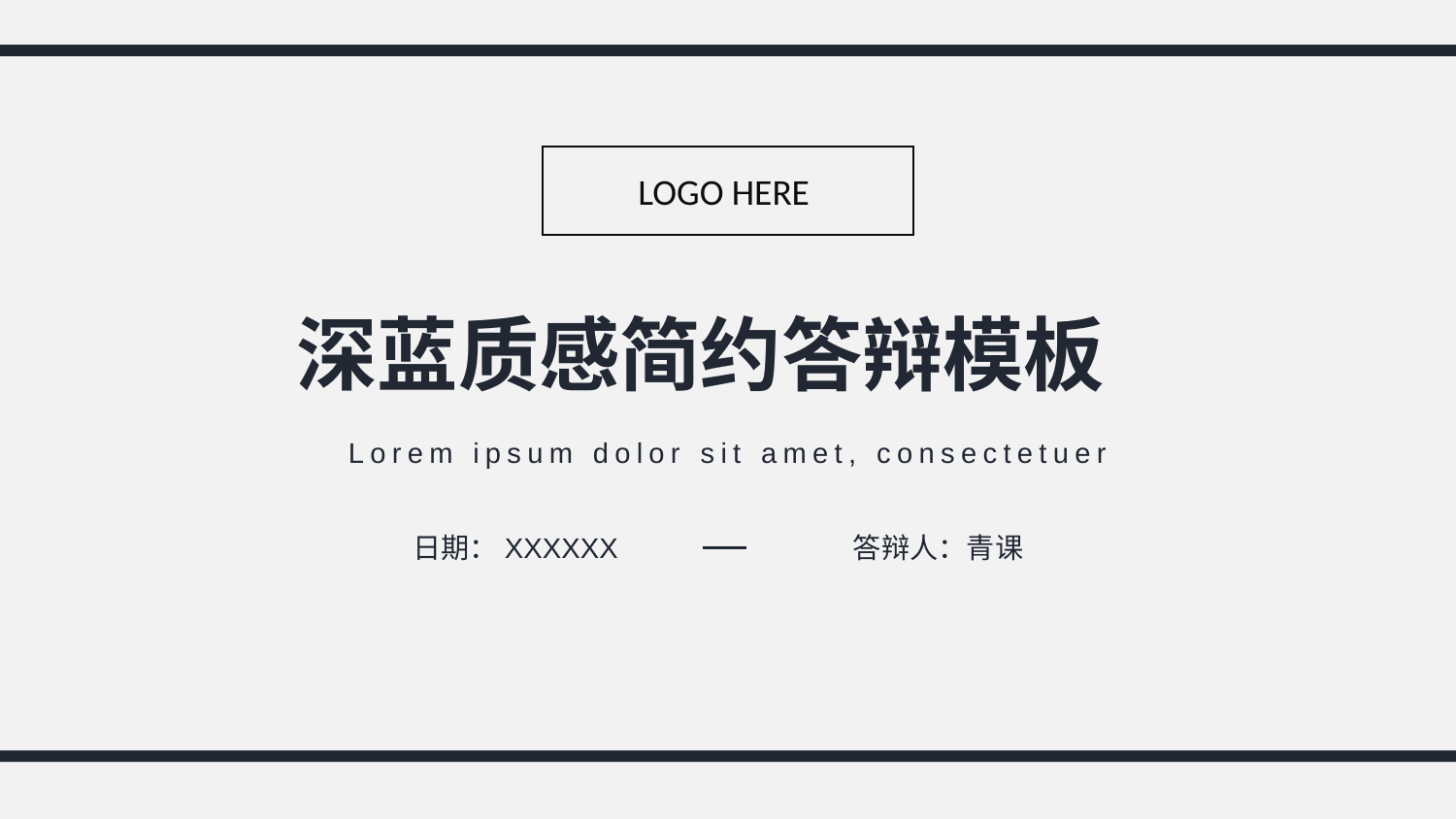

LOGO HERE
深蓝质感简约答辩模板
Lorem ipsum dolor sit amet, consectetuer
日期：XXXXXX
答辩人：青课